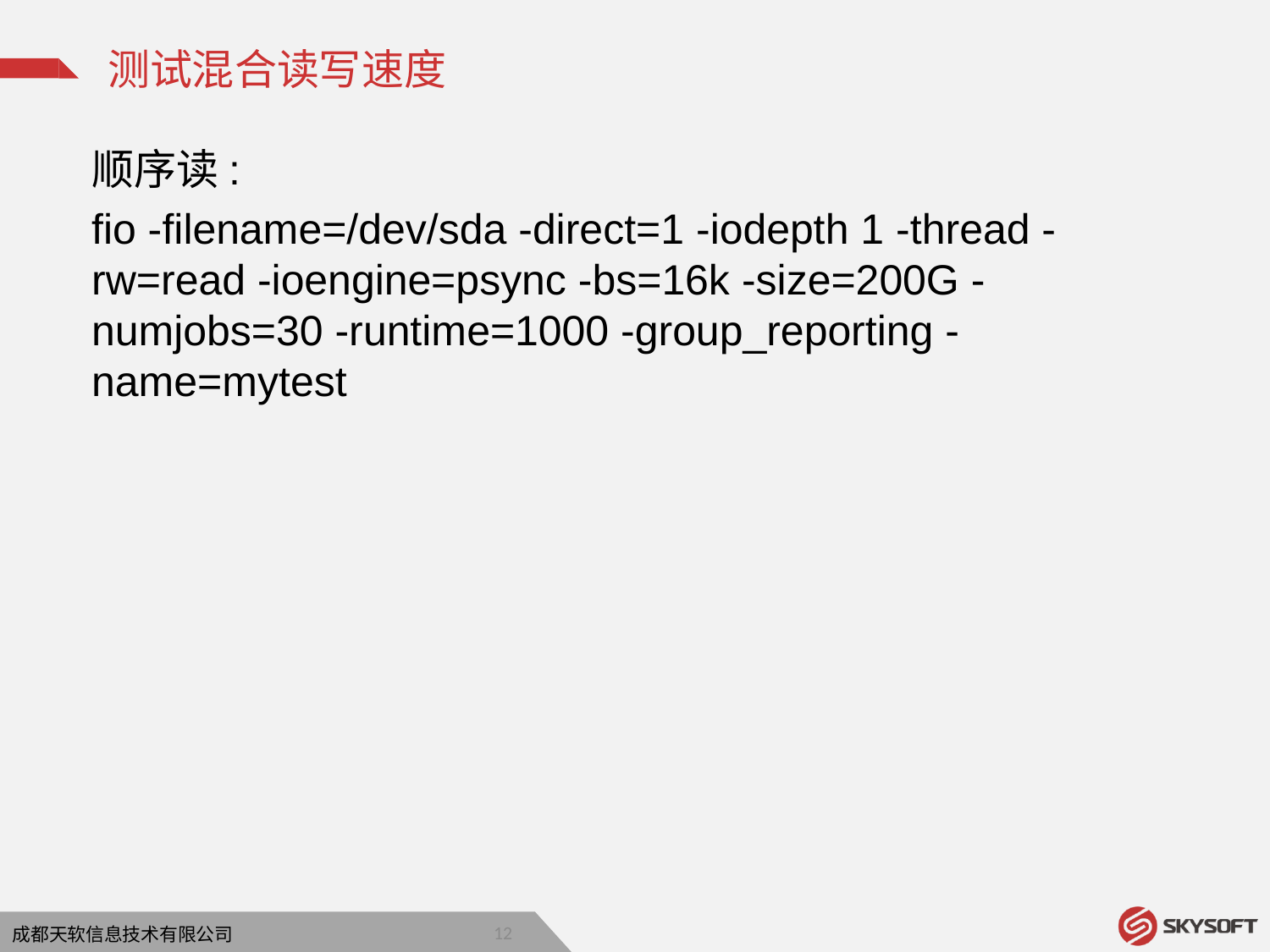

测试混合读写速度

顺序读:
fio -filename=/dev/sda -direct=1 -iodepth 1 -thread -rw=read -ioengine=psync -bs=16k -size=200G -numjobs=30 -runtime=1000 -group_reporting -name=mytest

12